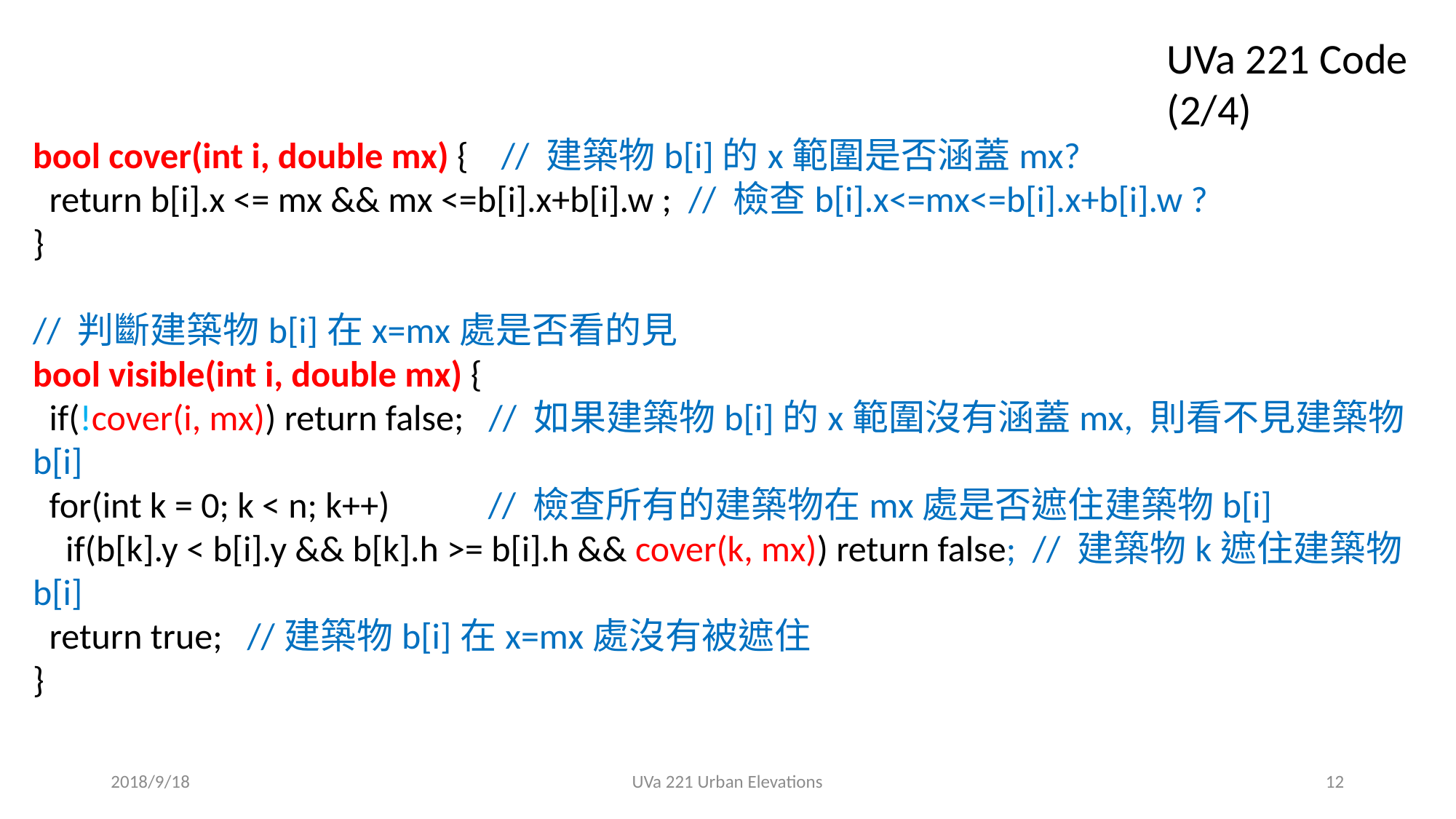

UVa 221 Code (2/4)
bool cover(int i, double mx) {    // 建築物b[i]的x範圍是否涵蓋mx?
  return b[i].x <= mx && mx <=b[i].x+b[i].w ;  // 檢查b[i].x<=mx<=b[i].x+b[i].w ?
}

// 判斷建築物b[i]在x=mx處是否看的見
bool visible(int i, double mx) {
  if(!cover(i, mx)) return false;   // 如果建築物b[i]的x範圍沒有涵蓋mx, 則看不見建築物b[i]
  for(int k = 0; k < n; k++)            // 檢查所有的建築物在mx處是否遮住建築物b[i]
    if(b[k].y < b[i].y && b[k].h >= b[i].h && cover(k, mx)) return false;  // 建築物k遮住建築物b[i]
  return true;   //建築物b[i]在x=mx處沒有被遮住
}
2018/9/18
UVa 221 Urban Elevations
12